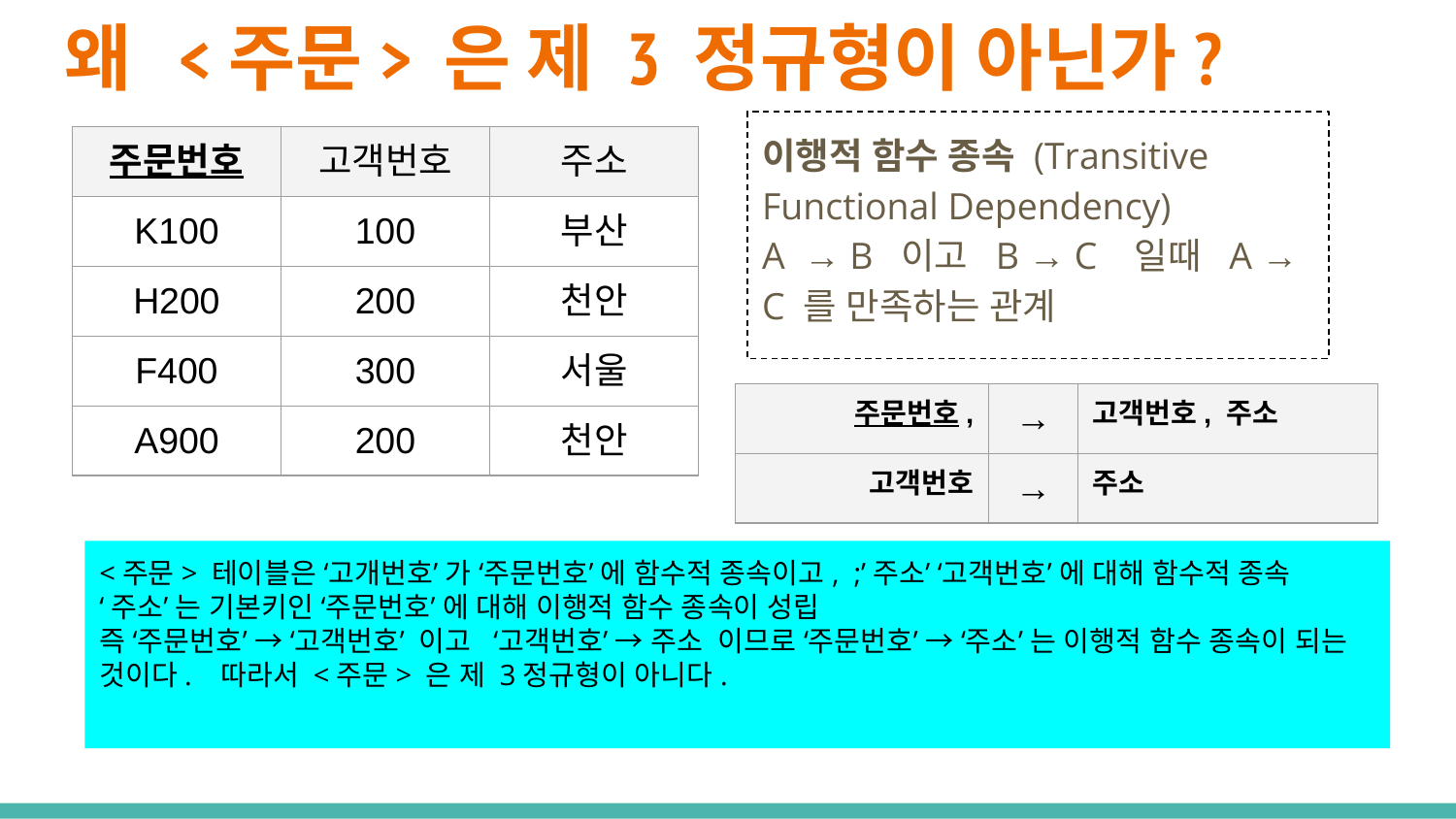

# 왜  <주문> 은 제 3 정규형이 아닌가?
이행적 함수 종속 (Transitive Functional Dependency)
A  → B  이고  B → C   일때  A → C 를 만족하는 관계
| 주문번호 | 고객번호 | 주소 |
| --- | --- | --- |
| K100 | 100 | 부산 |
| H200 | 200 | 천안 |
| F400 | 300 | 서울 |
| A900 | 200 | 천안 |
| 주문번호, | → | 고객번호, 주소 |
| --- | --- | --- |
| 고객번호 | → | 주소 |
<주문> 테이블은 ‘고개번호’ 가 ‘주문번호’ 에 함수적 종속이고,  ;’주소’ ‘고객번호’ 에 대해 함수적 종속
‘주소’ 는 기본키인 ‘주문번호’ 에 대해 이행적 함수 종속이 성립
즉 ‘주문번호’ → ‘고객번호’  이고   ‘고객번호’ → 주소  이므로 ‘주문번호’ → ‘주소’ 는 이행적 함수 종속이 되는 것이다.   따라서 <주문> 은 제 3정규형이 아니다.